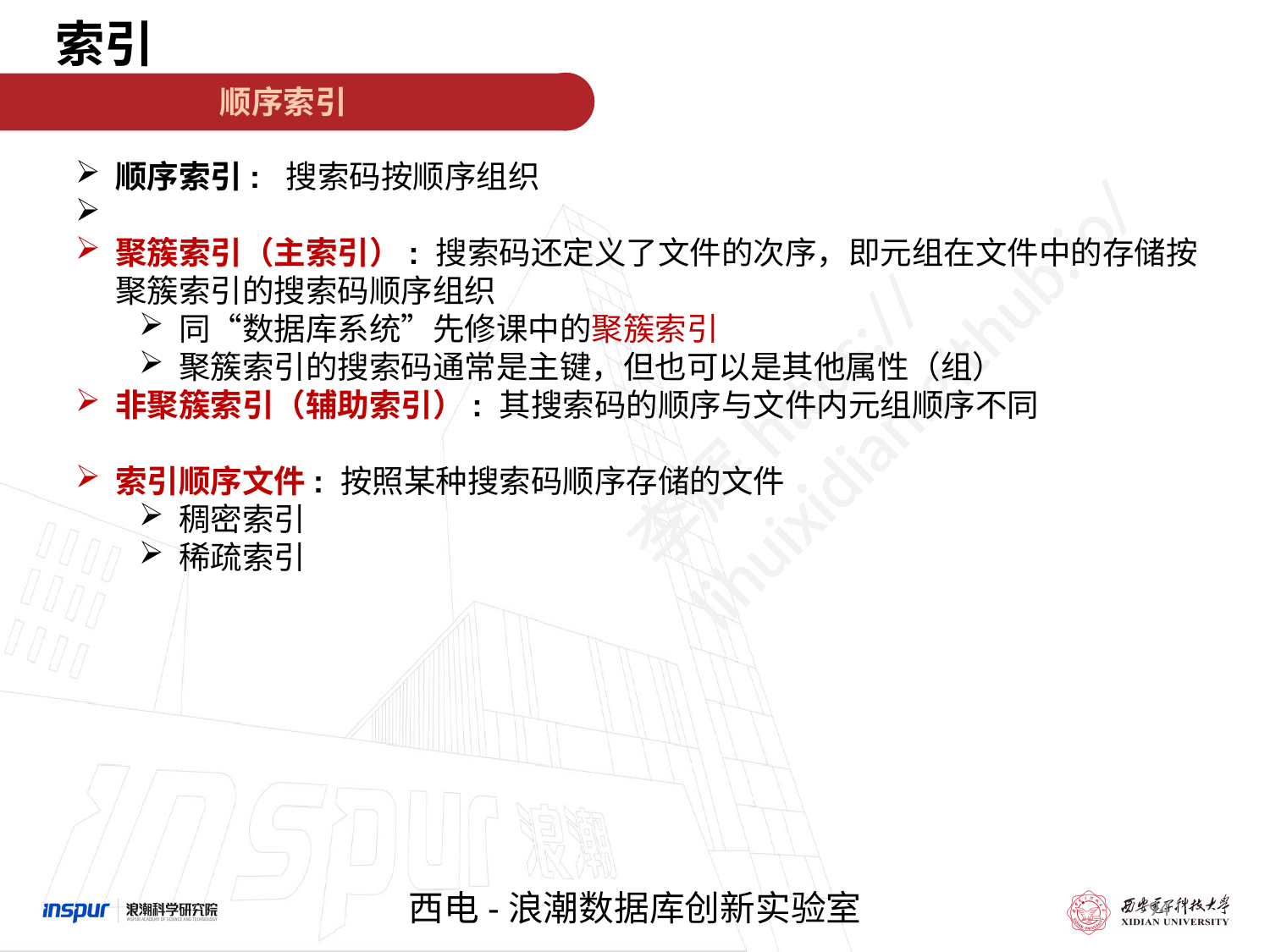

索引

顺序索引
顺序索引:  搜索码按顺序组织

聚簇索引（主索引）: 搜索码还定义了文件的次序，即元组在文件中的存储按聚簇索引的搜索码顺序组织
同“数据库系统”先修课中的聚簇索引
聚簇索引的搜索码通常是主键，但也可以是其他属性（组）
非聚簇索引（辅助索引）: 其搜索码的顺序与文件内元组顺序不同

索引顺序文件: 按照某种搜索码顺序存储的文件
稠密索引
稀疏索引
94